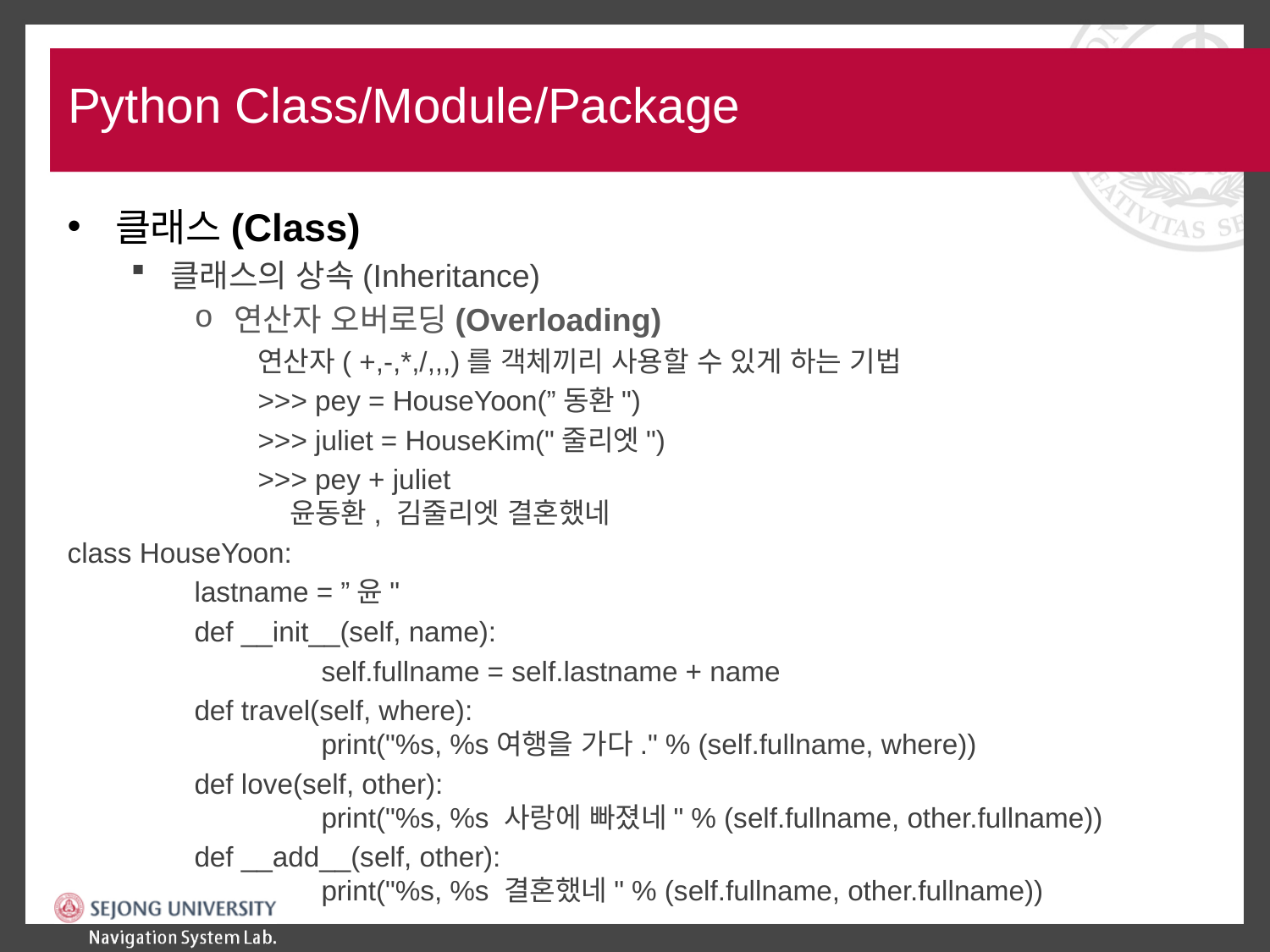

# Python Class/Module/Package
클래스(Class)
클래스의 상속(Inheritance)
연산자 오버로딩(Overloading)
연산자( +,-,*,/,,,)를 객체끼리 사용할 수 있게 하는 기법
>>> pey = HouseYoon(”동환")
>>> juliet = HouseKim("줄리엣")
>>> pey + juliet
윤동환, 김줄리엣 결혼했네
class HouseYoon:
	lastname = ”윤"
	def __init__(self, name):
		self.fullname = self.lastname + name
	def travel(self, where):
		print("%s, %s여행을 가다." % (self.fullname, where))
	def love(self, other):
		print("%s, %s 사랑에 빠졌네" % (self.fullname, other.fullname))
	def __add__(self, other):
		print("%s, %s 결혼했네" % (self.fullname, other.fullname))